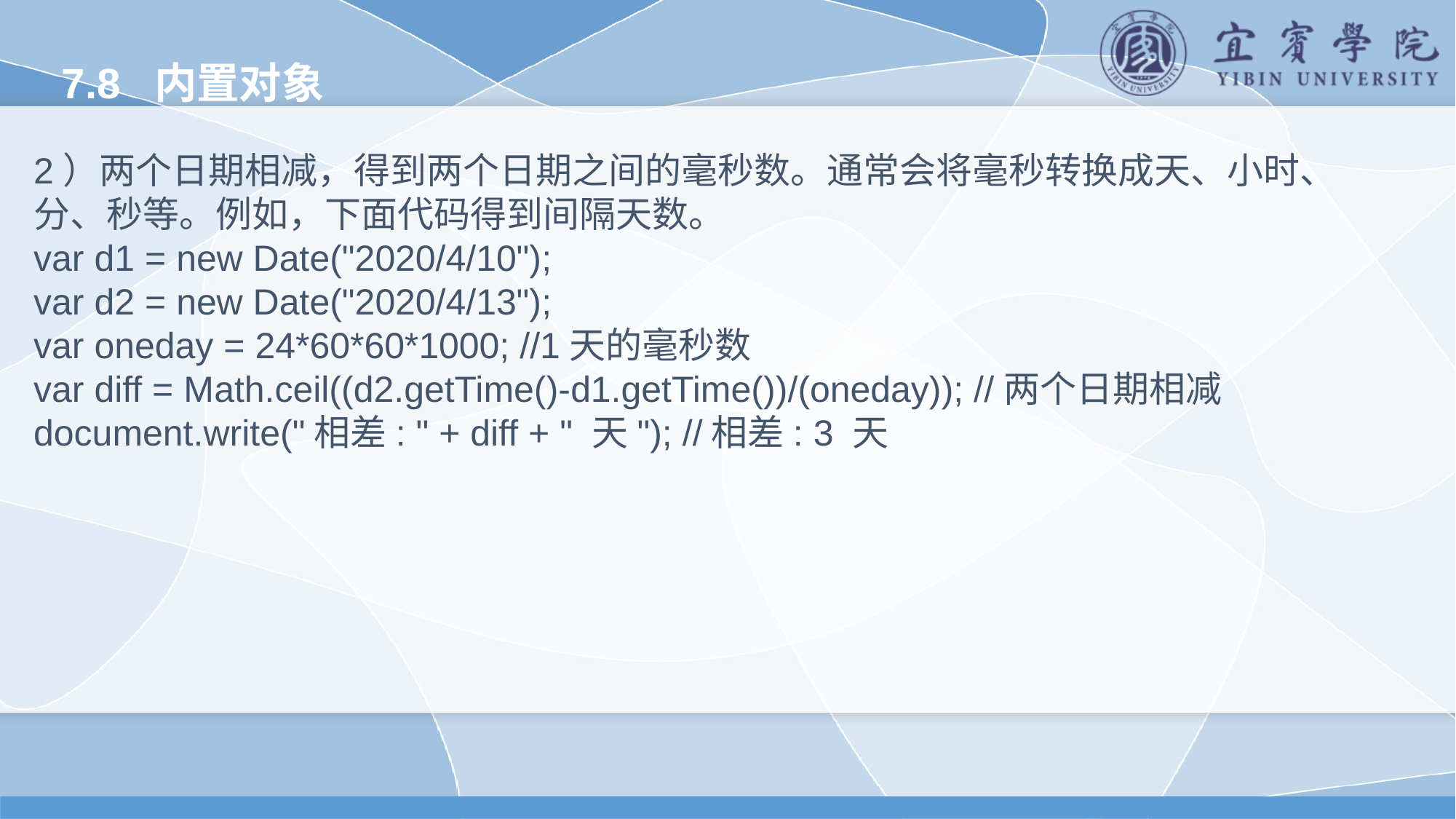

7.8  内置对象
2）两个日期相减，得到两个日期之间的毫秒数。通常会将毫秒转换成天、小时、分、秒等。例如，下面代码得到间隔天数。
var d1 = new Date("2020/4/10");
var d2 = new Date("2020/4/13");
var oneday = 24*60*60*1000; //1天的毫秒数
var diff = Math.ceil((d2.getTime()-d1.getTime())/(oneday)); //两个日期相减
document.write("相差: " + diff + " 天"); //相差: 3 天